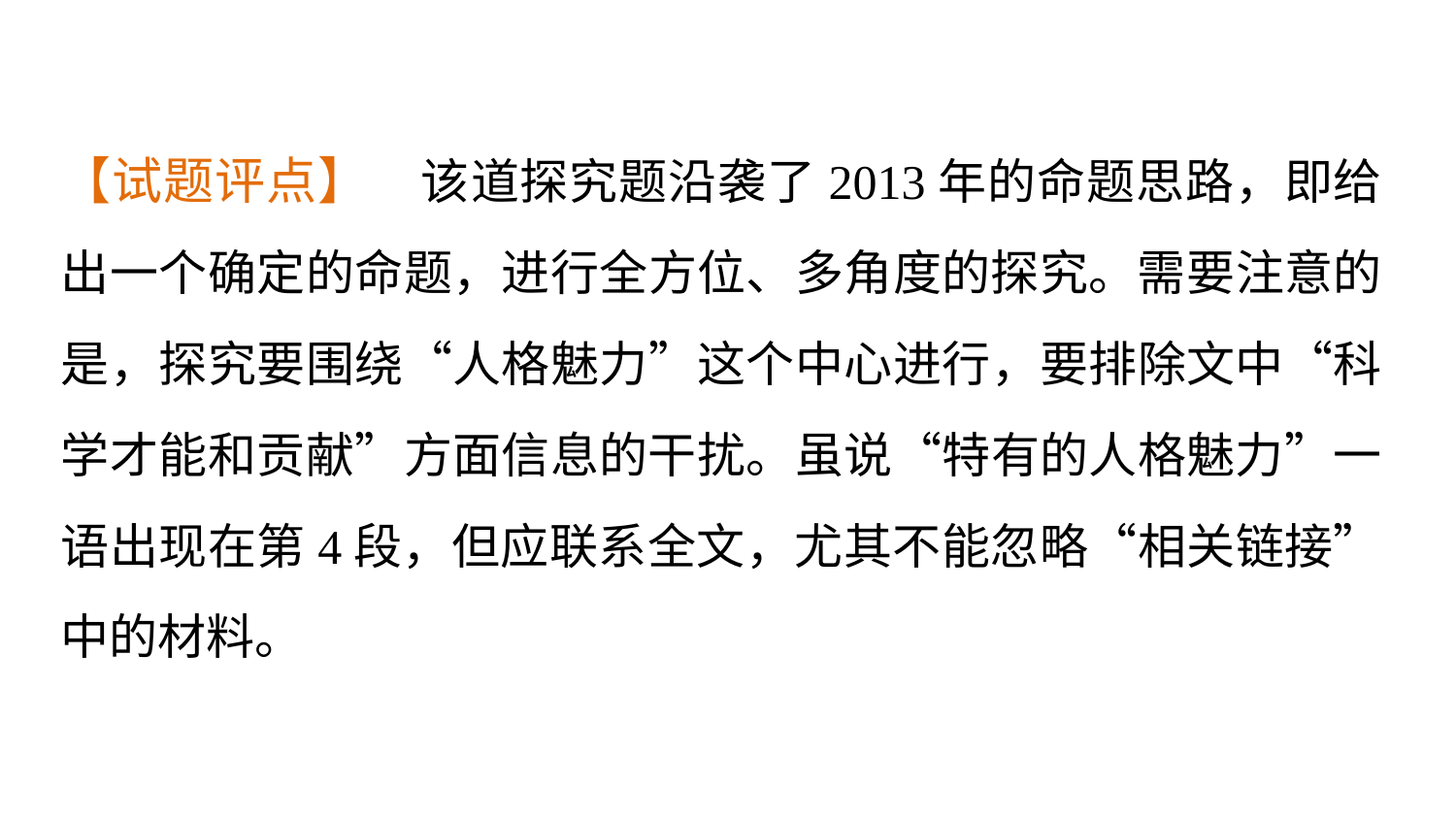

【试题评点】　该道探究题沿袭了2013年的命题思路，即给出一个确定的命题，进行全方位、多角度的探究。需要注意的是，探究要围绕“人格魅力”这个中心进行，要排除文中“科学才能和贡献”方面信息的干扰。虽说“特有的人格魅力”一语出现在第4段，但应联系全文，尤其不能忽略“相关链接”中的材料。